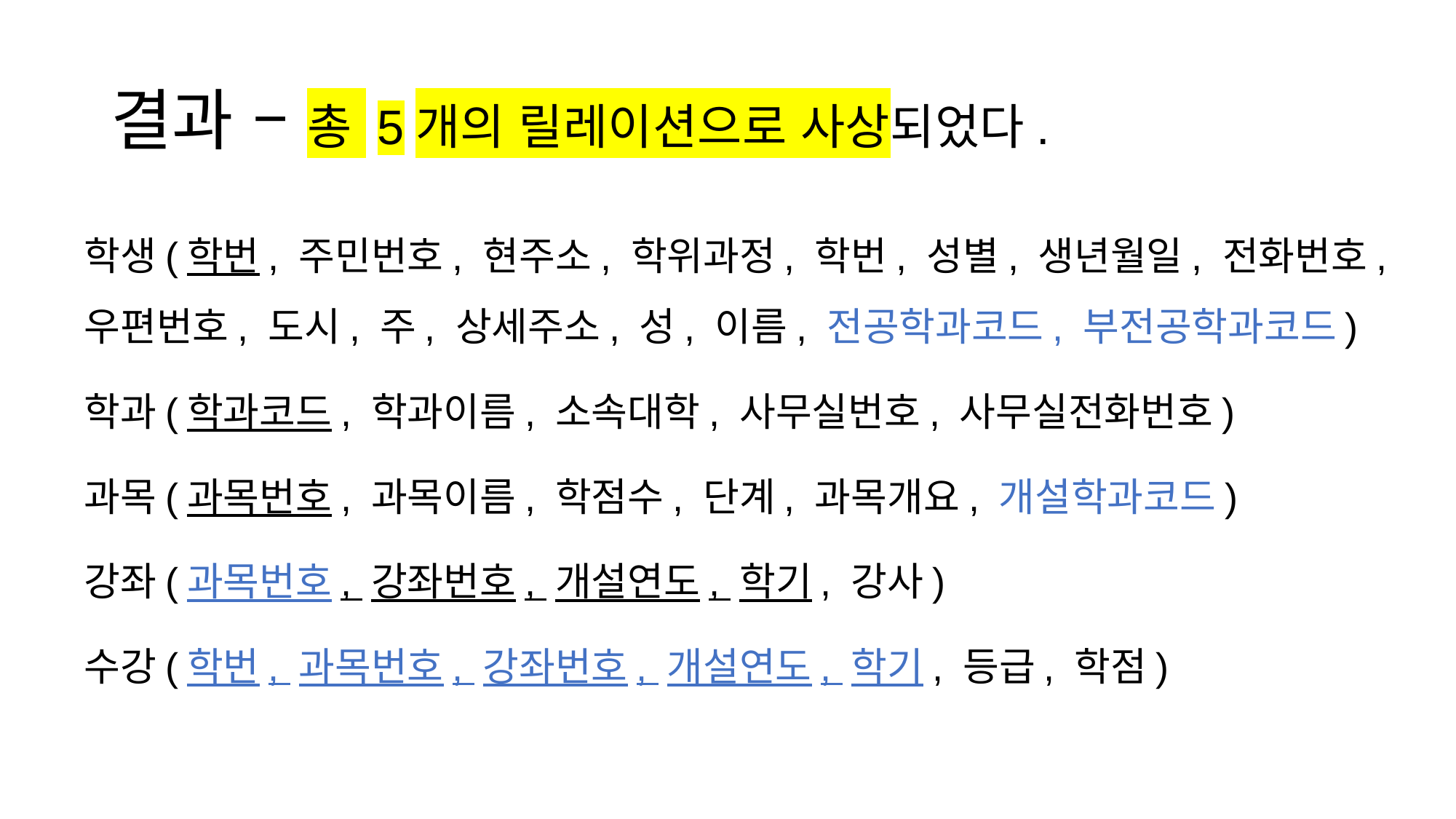

# 결과 – 총 5개의 릴레이션으로 사상되었다.
학생(학번, 주민번호, 현주소, 학위과정, 학번, 성별, 생년월일, 전화번호, 우편번호, 도시, 주, 상세주소, 성, 이름, 전공학과코드, 부전공학과코드)
학과(학과코드, 학과이름, 소속대학, 사무실번호, 사무실전화번호)
과목(과목번호, 과목이름, 학점수, 단계, 과목개요, 개설학과코드)
강좌(과목번호, 강좌번호, 개설연도, 학기, 강사)
수강(학번, 과목번호, 강좌번호, 개설연도, 학기, 등급, 학점)